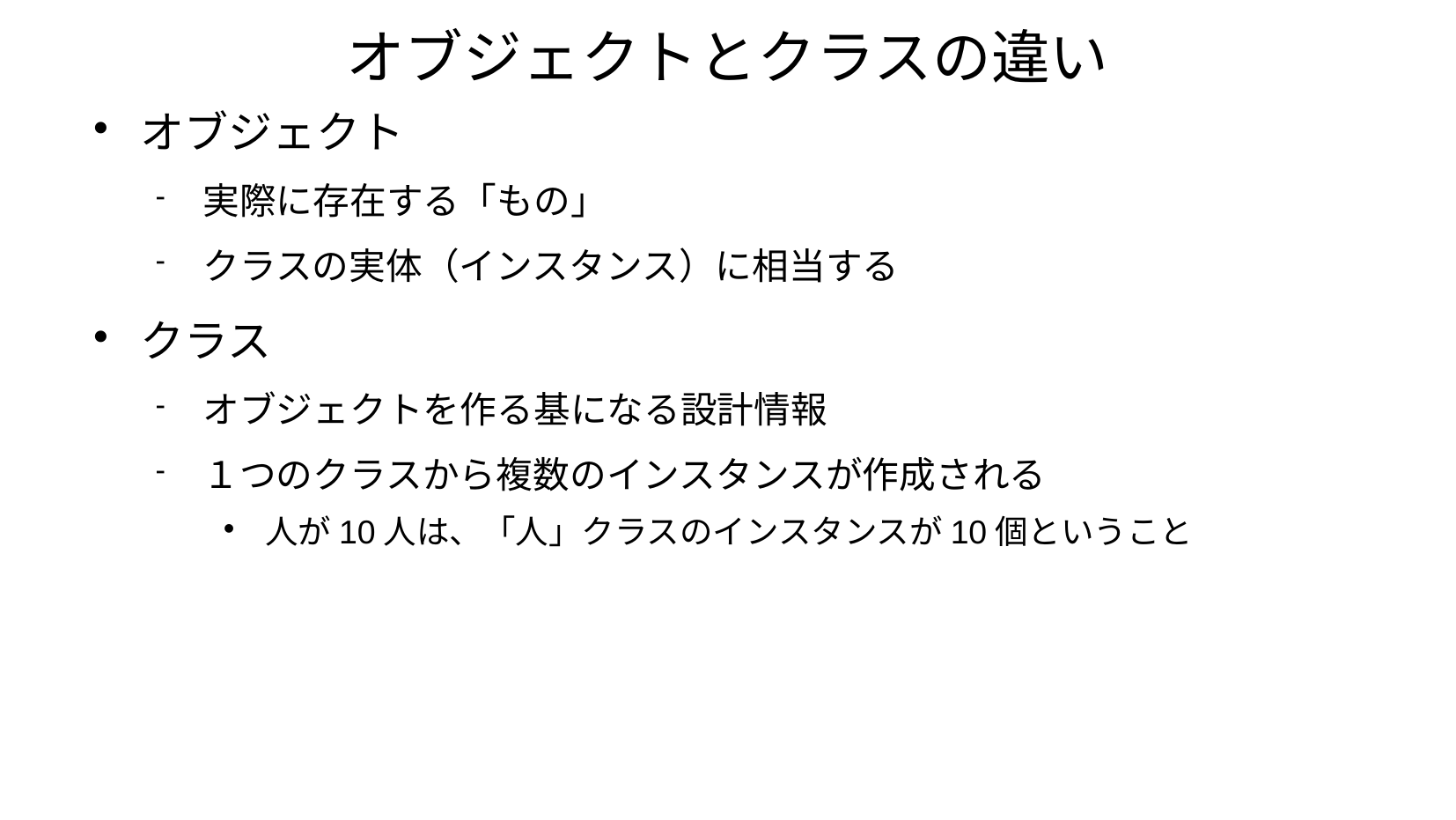

# オブジェクトとクラスの違い
オブジェクト
実際に存在する「もの」
クラスの実体（インスタンス）に相当する
クラス
オブジェクトを作る基になる設計情報
１つのクラスから複数のインスタンスが作成される
人が10人は、「人」クラスのインスタンスが10個ということ